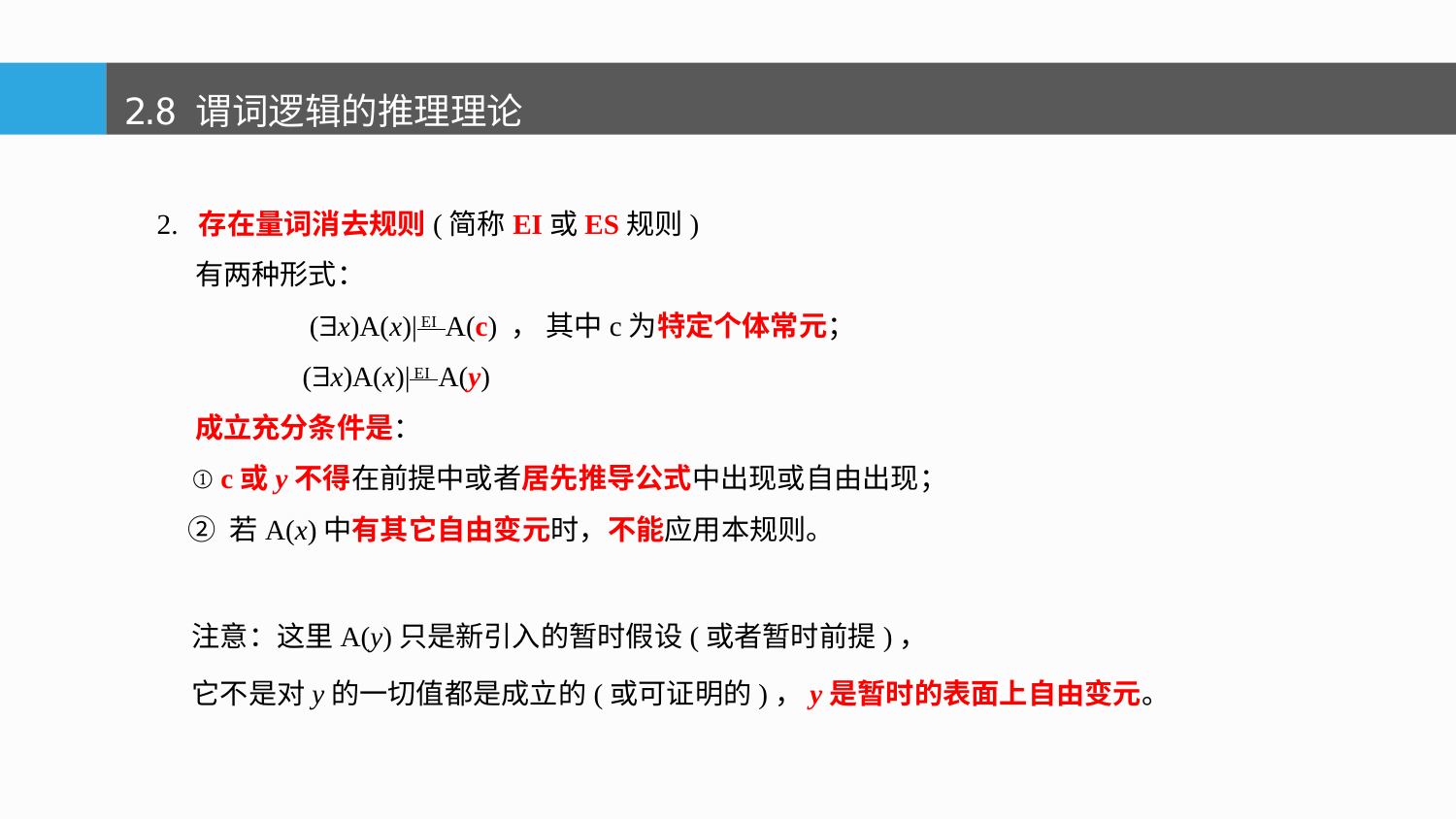

2.8 谓词逻辑的推理理论

2.  存在量词消去规则(简称EI或ES规则)
     有两种形式：
        	 (∃x)A(x)| EI  A(c) ， 其中c为特定个体常元；
           	(∃x)A(x)| EI  A(y)
     成立充分条件是：
     ① c或y不得在前提中或者居先推导公式中出现或自由出现；
     ② 若A(x)中有其它自由变元时，不能应用本规则。
注意：这里A(y)只是新引入的暂时假设(或者暂时前提)，
它不是对y的一切值都是成立的(或可证明的)，y是暂时的表面上自由变元。